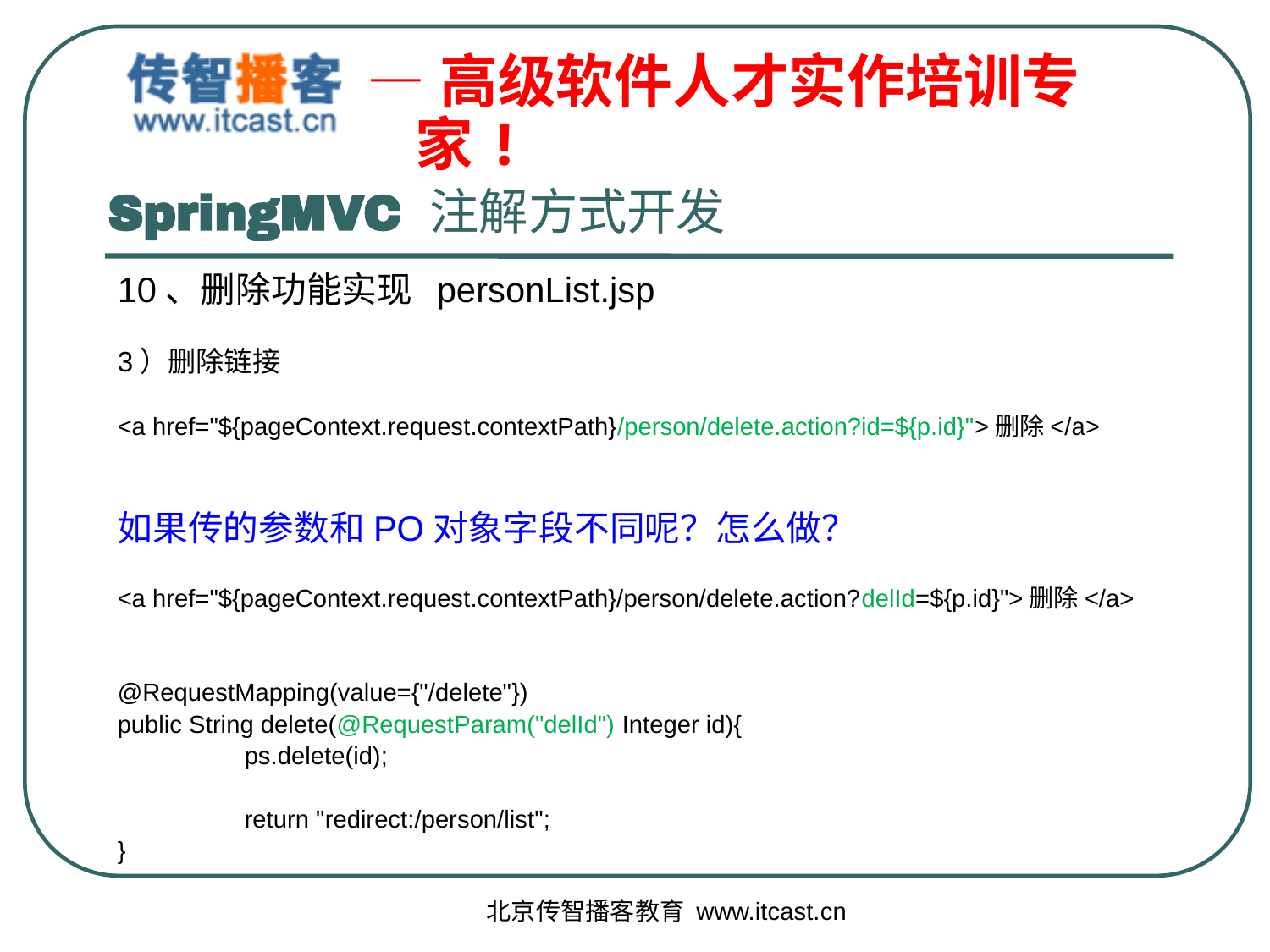

# SpringMVC 注解方式开发
10、删除功能实现  personList.jsp

3）删除链接

<a href="${pageContext.request.contextPath}/person/delete.action?id=${p.id}">删除</a>

如果传的参数和PO对象字段不同呢？怎么做？

<a href="${pageContext.request.contextPath}/person/delete.action?delId=${p.id}">删除</a>

@RequestMapping(value={"/delete"})
public String delete(@RequestParam("delId") Integer id){
	ps.delete(id);

	return "redirect:/person/list";
}

北京传智播客教育 www.itcast.cn